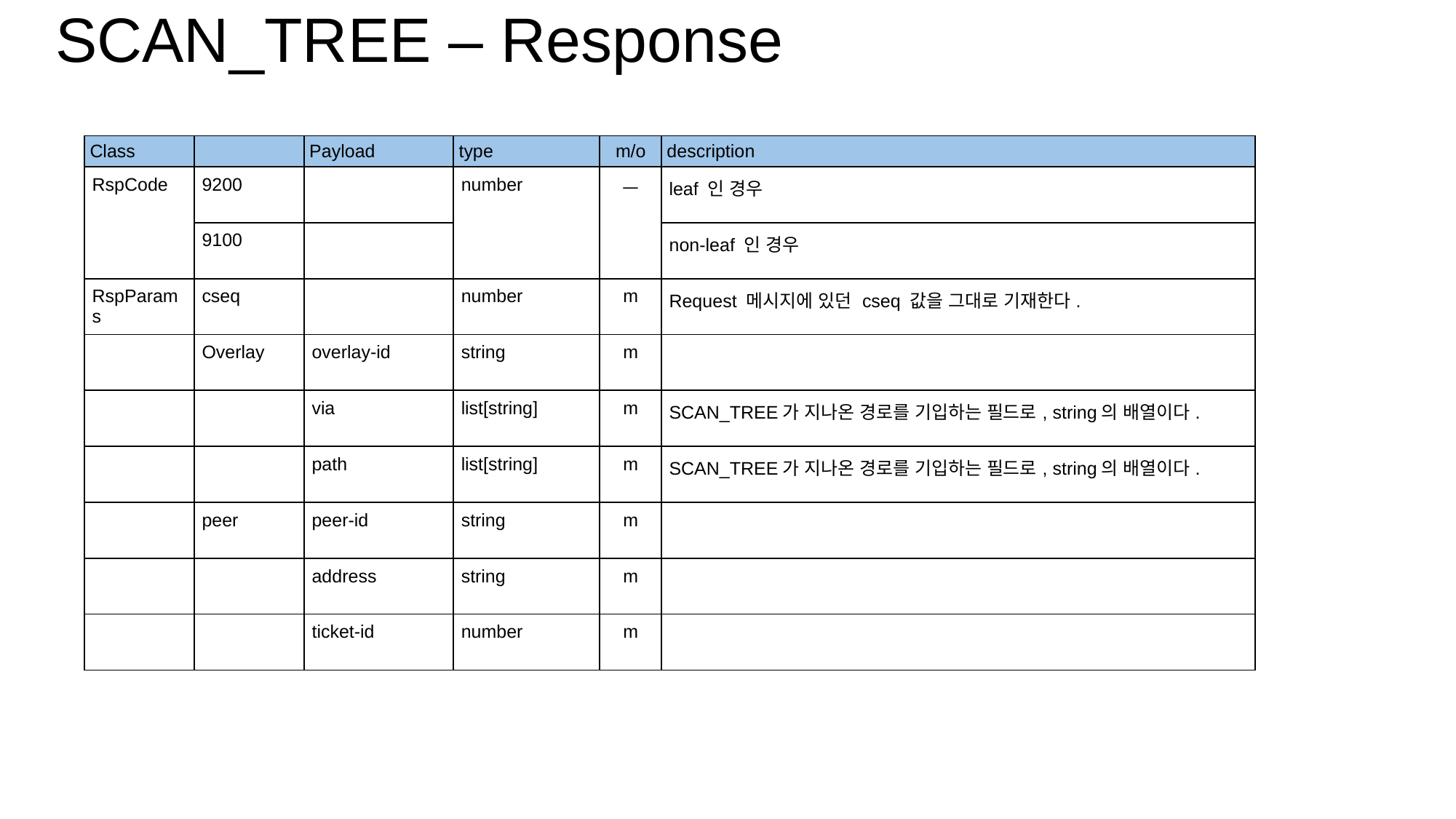

# SCAN_TREE – Response
| Class |  | Payload | type | m/o | description |
| --- | --- | --- | --- | --- | --- |
| RspCode | 9200 |  | number | ㅡ | leaf 인 경우 |
|  | 9100 |  |  |  | non-leaf 인 경우 |
| RspParams | cseq |  | number | m | Request 메시지에 있던 cseq 값을 그대로 기재한다. |
|  | Overlay | overlay-id | string | m |  |
|  |  | via | list[string] | m | SCAN\_TREE가 지나온 경로를 기입하는 필드로, string의 배열이다. |
|  |  | path | list[string] | m | SCAN\_TREE가 지나온 경로를 기입하는 필드로, string의 배열이다. |
|  | peer | peer-id | string | m |  |
|  |  | address | string | m |  |
|  |  | ticket-id | number | m |  |